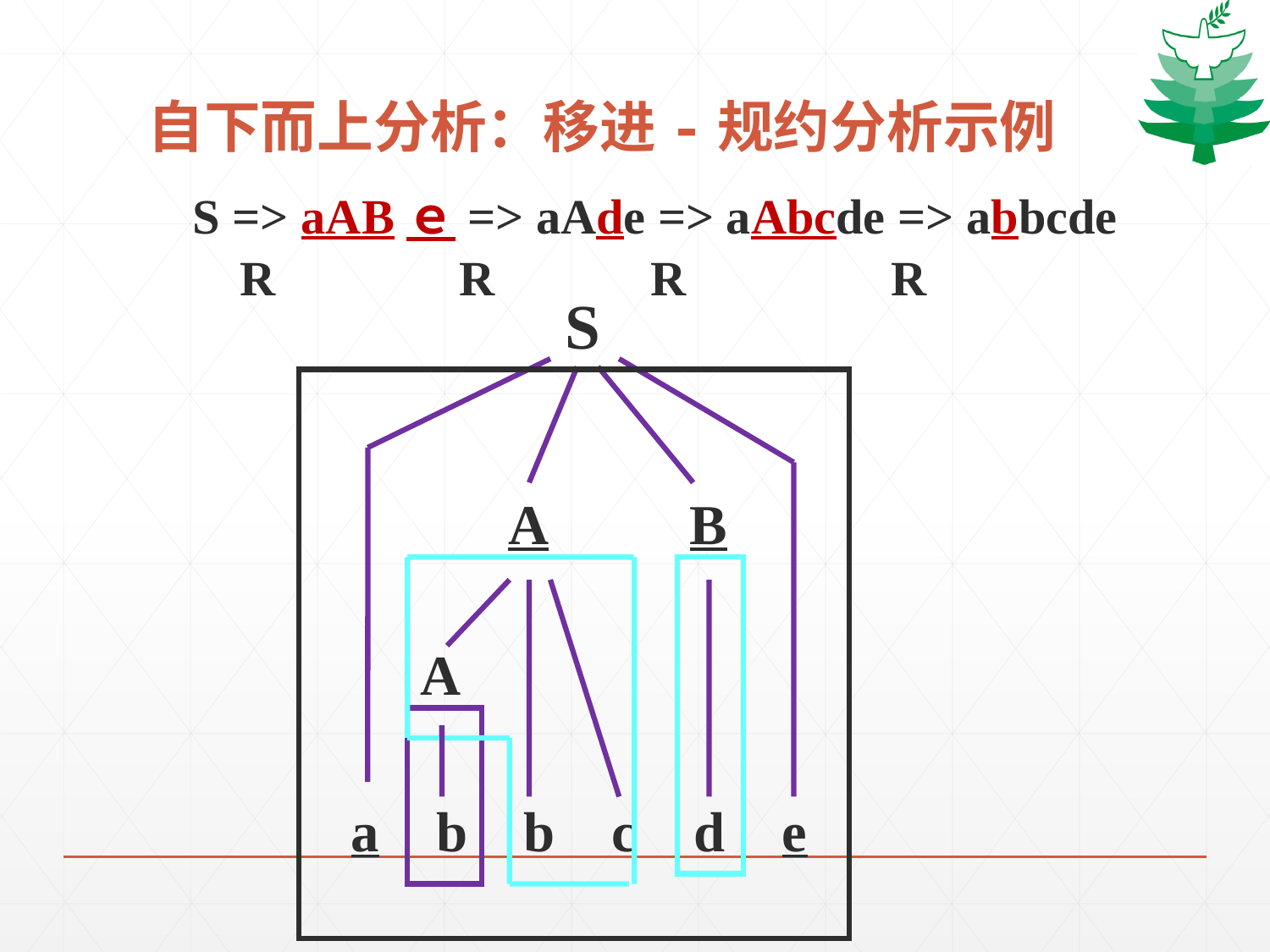

# 自下而上分析：移进-规约分析示例
S => aABｅ=> aAde => aAbcde => abbcde
R
R
R
R
S

 A
B

A

a    b    b    c    d    e